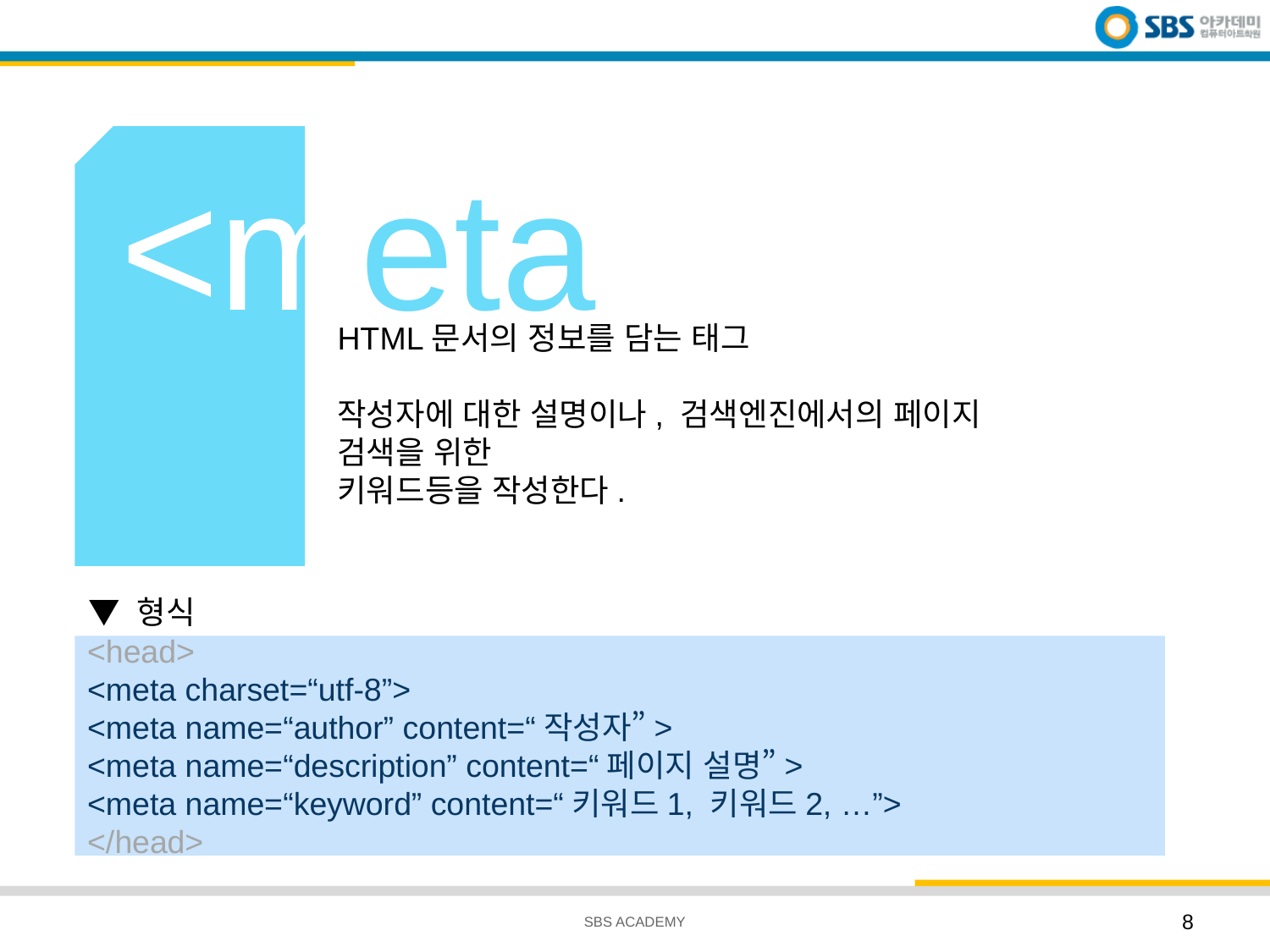

# <meta> 태그
HTML문서의 정보를 담는 태그

작성자에 대한 설명이나, 검색엔진에서의 페이지 검색을 위한
키워드등을 작성한다.
▼ 형식
<head>
<meta charset=“utf-8”>
<meta name=“author” content=“작성자”>
<meta name=“description” content=“페이지 설명”>
<meta name=“keyword” content=“키워드1, 키워드2, …”>
</head>
SBS ACADEMY
8